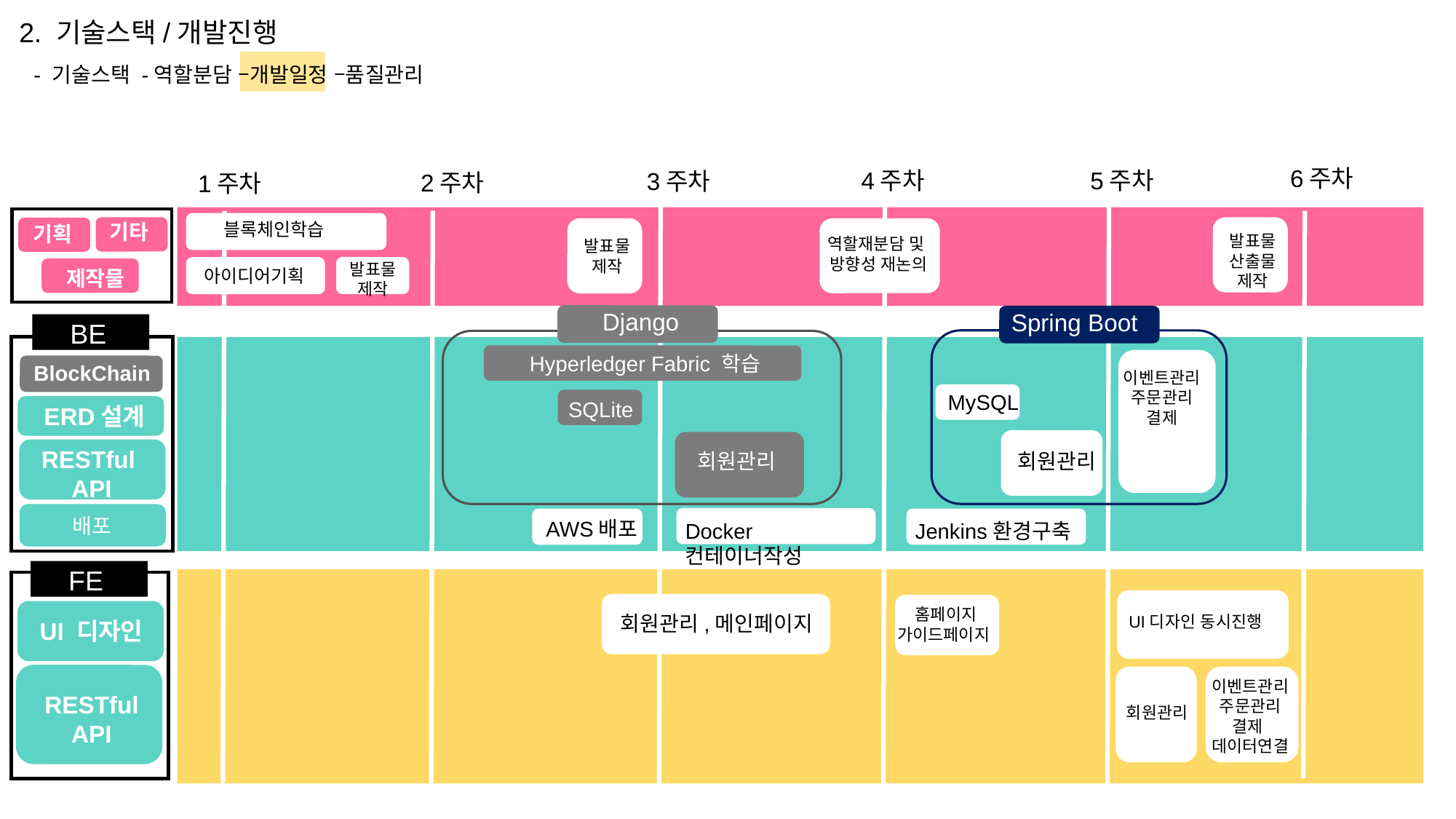

2. 기술스택/개발진행

- 기술스택 -역할분담 –개발일정 –품질관리
6주차
5주차
4주차
3주차
2주차
1주차

블록체인학습

기타
기획

발표물
산출물
제작
역할재분담 및
방향성 재논의
발표물
제작
발표물
제작

아이디어기획
제작물
Django
Spring Boot

BE

Hyperledger Fabric 학습

BlockChain

이벤트관리
주문관리
결제
MySQL

SQLite
ERD설계

RESTful
API

회원관리
회원관리

배포

Docker컨테이너작성

Jenkins환경구축

AWS배포
FE

홈페이지
가이드페이지

회원관리,메인페이지
UI디자인 동시진행
UI 디자인

이벤트관리
주문관리
결제
데이터연결
RESTful
API
회원관리